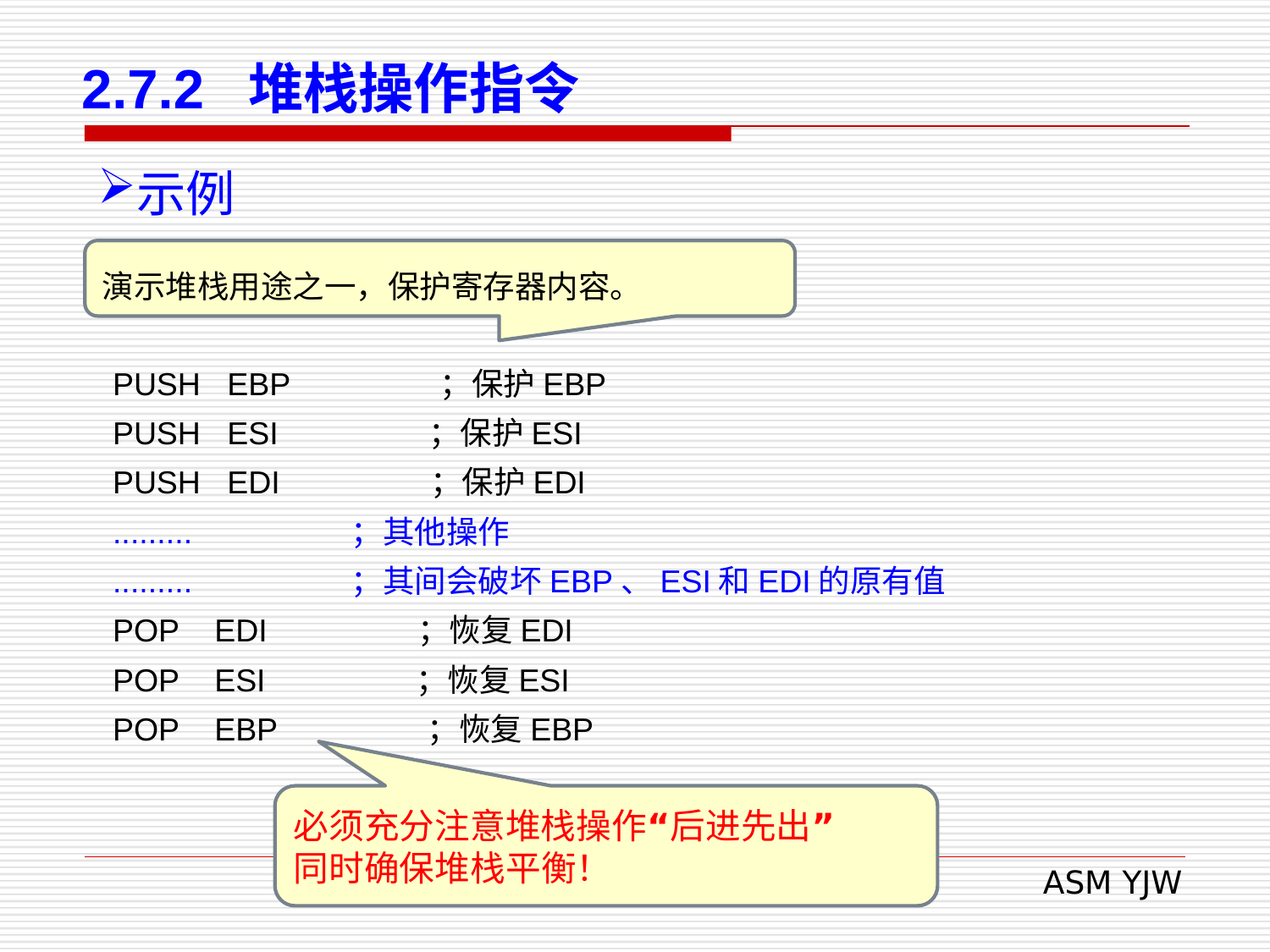

# 2.7.2  堆栈操作指令
示例

演示堆栈用途之一，保护寄存器内容。
PUSH   EBP                ；保护EBP
PUSH   ESI                ；保护ESI
PUSH   EDI                ；保护EDI
.........                 ；其他操作
.........                 ；其间会破坏EBP、ESI和EDI的原有值
POP    EDI                ；恢复EDI
POP    ESI                ；恢复ESI
POP    EBP                ；恢复EBP

必须充分注意堆栈操作“后进先出”
同时确保堆栈平衡！